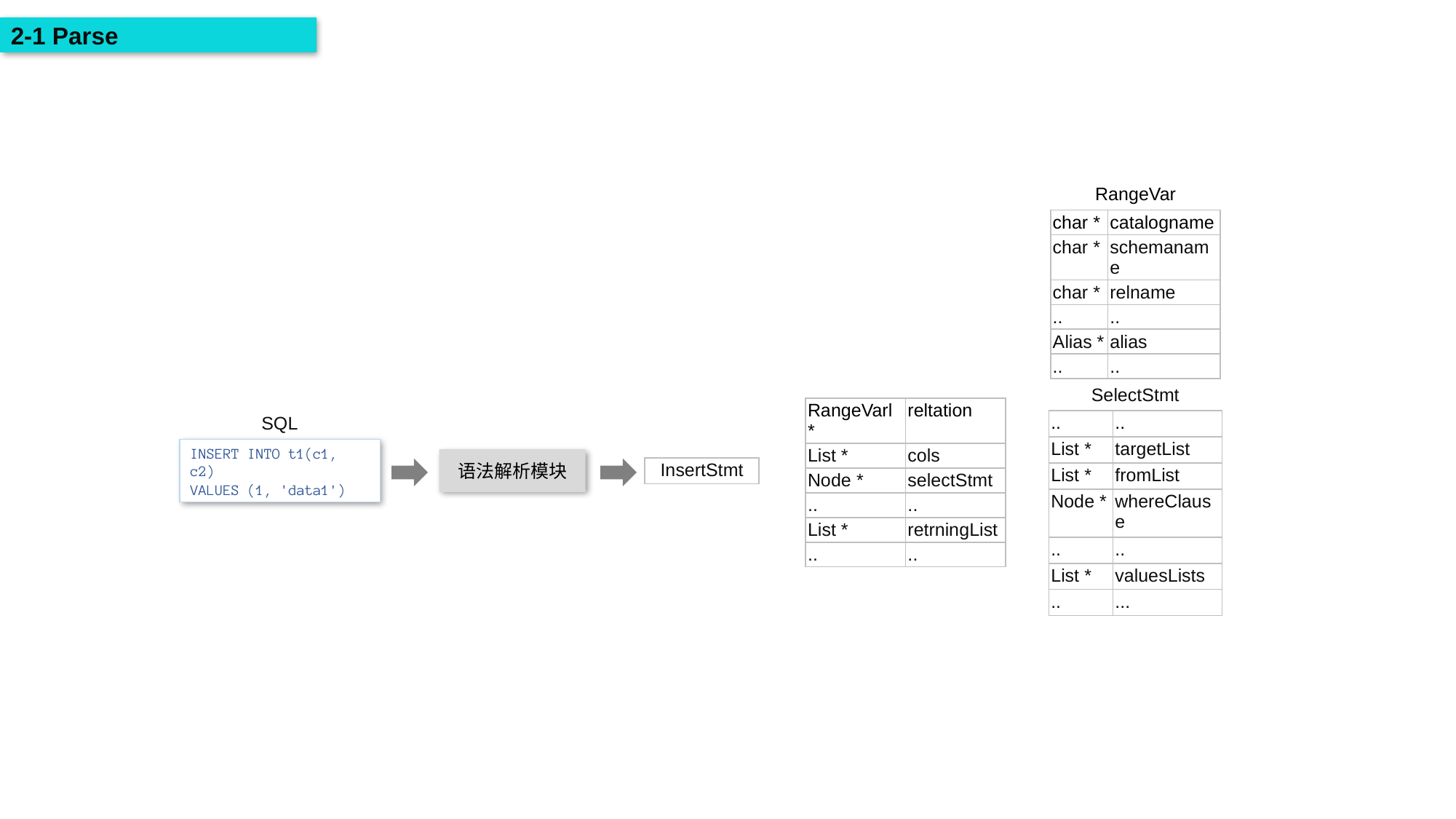

2-1 Parse
RangeVar
| char \* | catalogname |
| --- | --- |
| char \* | schemaname |
| char \* | relname |
| .. | .. |
| Alias \* | alias |
| .. | .. |
SelectStmt
| RangeVarl \* | reltation |
| --- | --- |
| List \* | cols |
| Node \* | selectStmt |
| .. | .. |
| List \* | retrningList |
| .. | .. |
SQL
| .. | .. |
| --- | --- |
| List \* | targetList |
| List \* | fromList |
| Node \* | whereClause |
| .. | .. |
| List \* | valuesLists |
| .. | ... |
INSERT INTO t1(c1, c2)
VALUES (1, 'data1')
语法解析模块
| InsertStmt |
| --- |